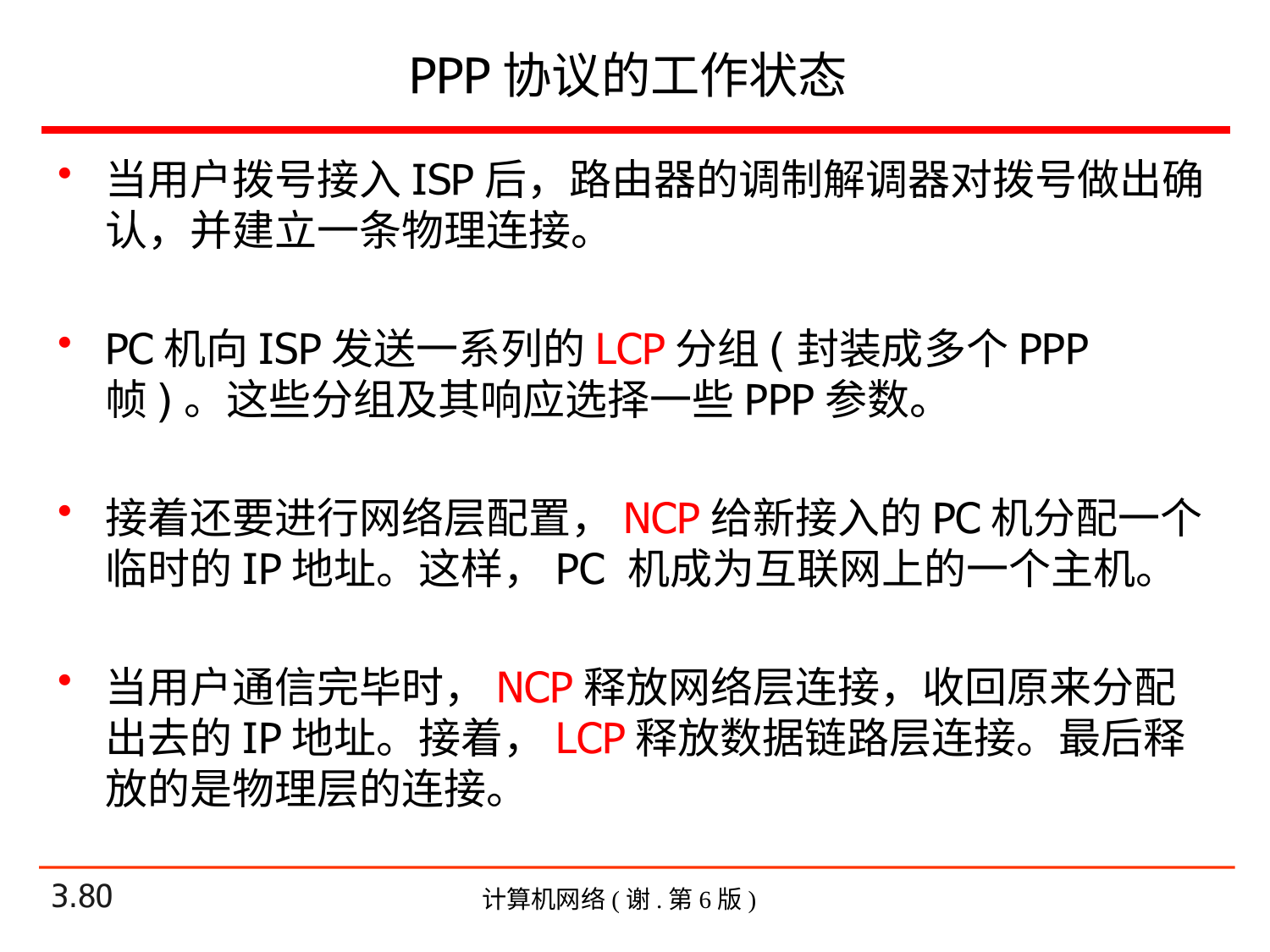

# PPP协议的工作状态
当用户拨号接入ISP后，路由器的调制解调器对拨号做出确认，并建立一条物理连接。

PC机向ISP发送一系列的LCP分组(封装成多个PPP 帧)。这些分组及其响应选择一些PPP参数。

接着还要进行网络层配置，NCP给新接入的PC机分配一个临时的IP地址。这样，PC 机成为互联网上的一个主机。

当用户通信完毕时，NCP释放网络层连接，收回原来分配出去的IP地址。接着，LCP释放数据链路层连接。最后释放的是物理层的连接。